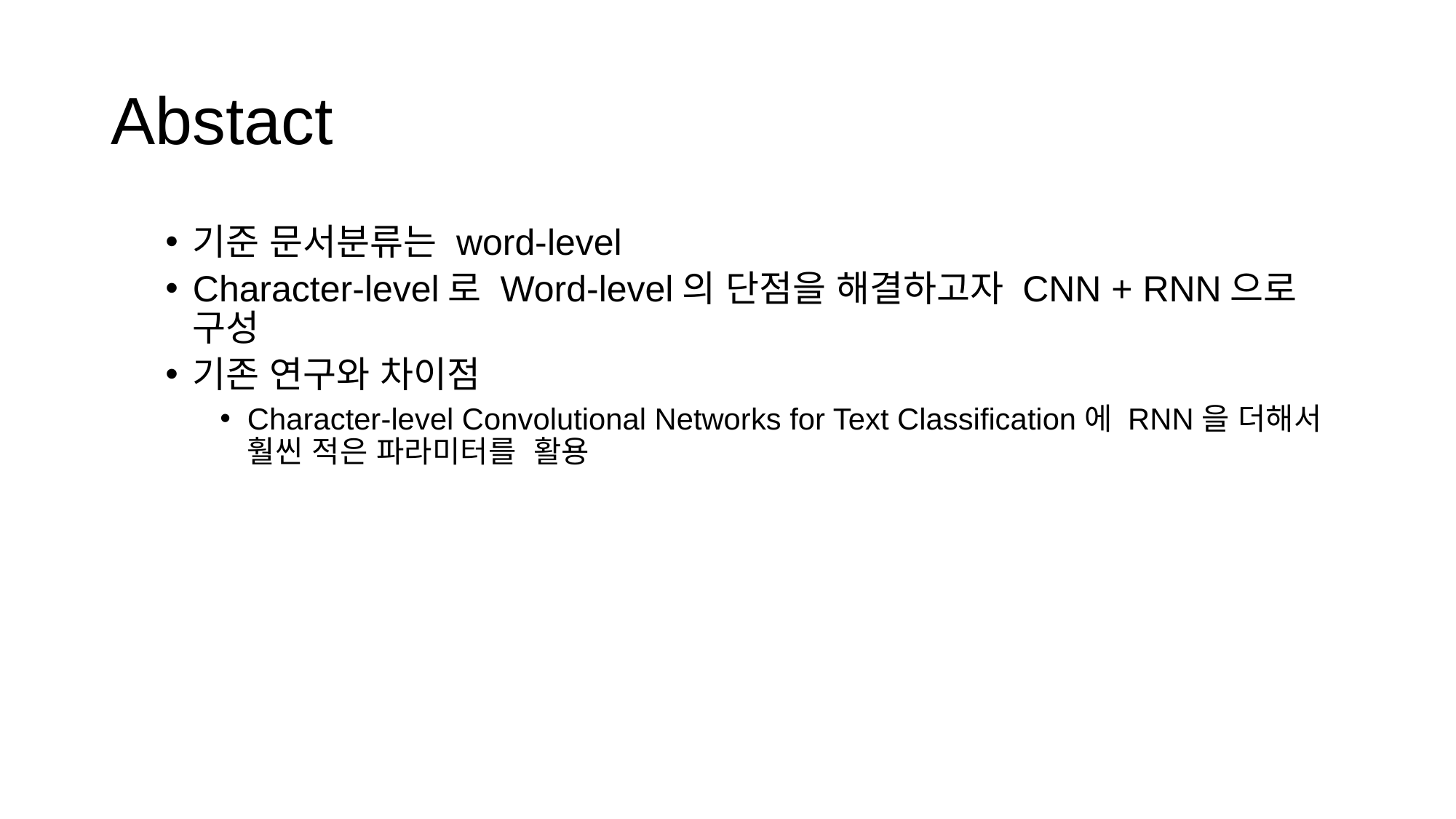

# Abstact
기준 문서분류는 word-level
Character-level로 Word-level의 단점을 해결하고자 CNN + RNN으로 구성
기존 연구와 차이점
Character-level Convolutional Networks for Text Classification에 RNN을 더해서 훨씬 적은 파라미터를  활용